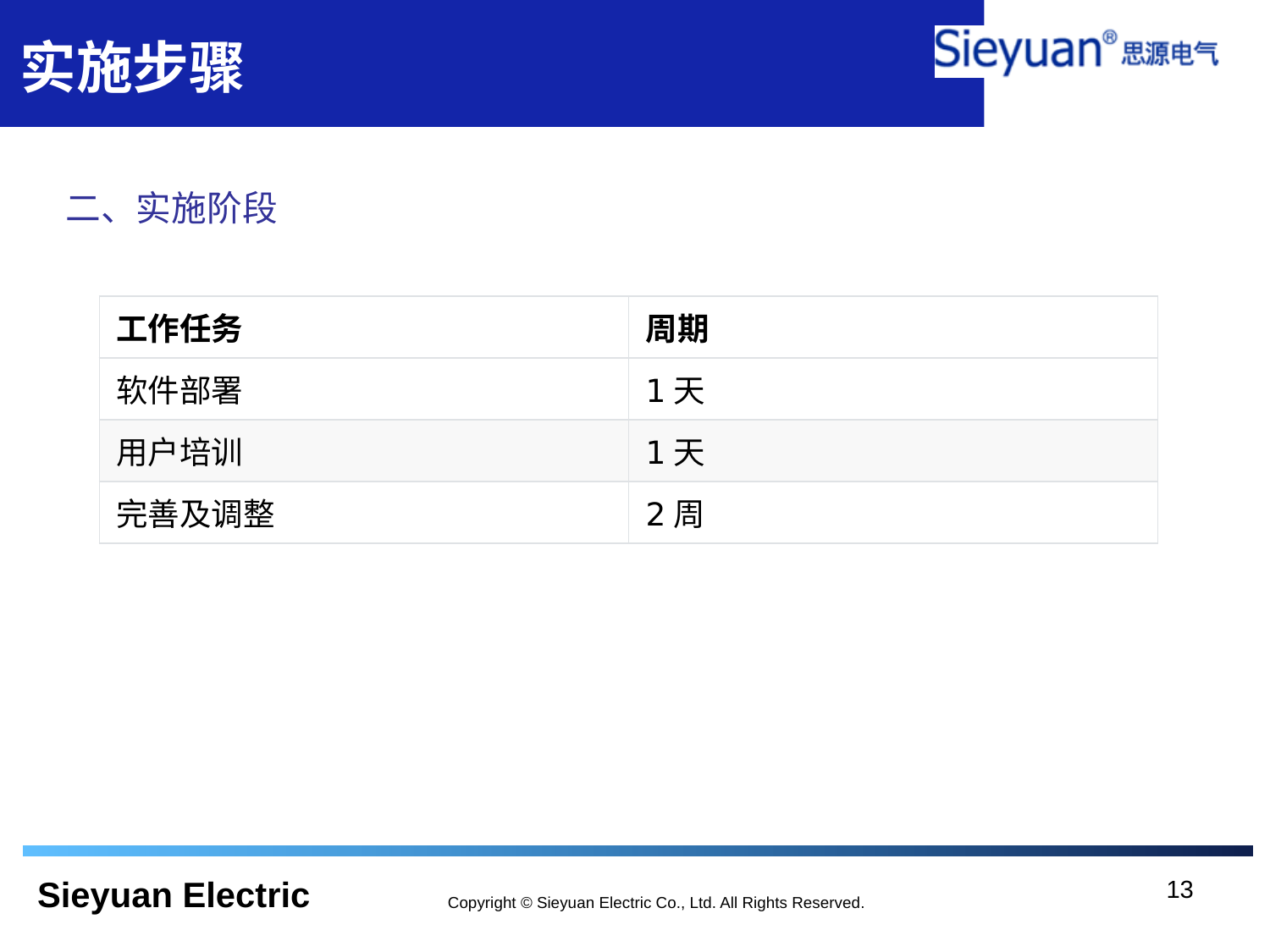

# 实施步骤
二、实施阶段

| 工作任务 | 周期 |
| --- | --- |
| 软件部署 | 1天 |
| 用户培训 | 1天 |
| 完善及调整 | 2周 |

13

Copyright © Sieyuan Electric Co., Ltd. All Rights Reserved.